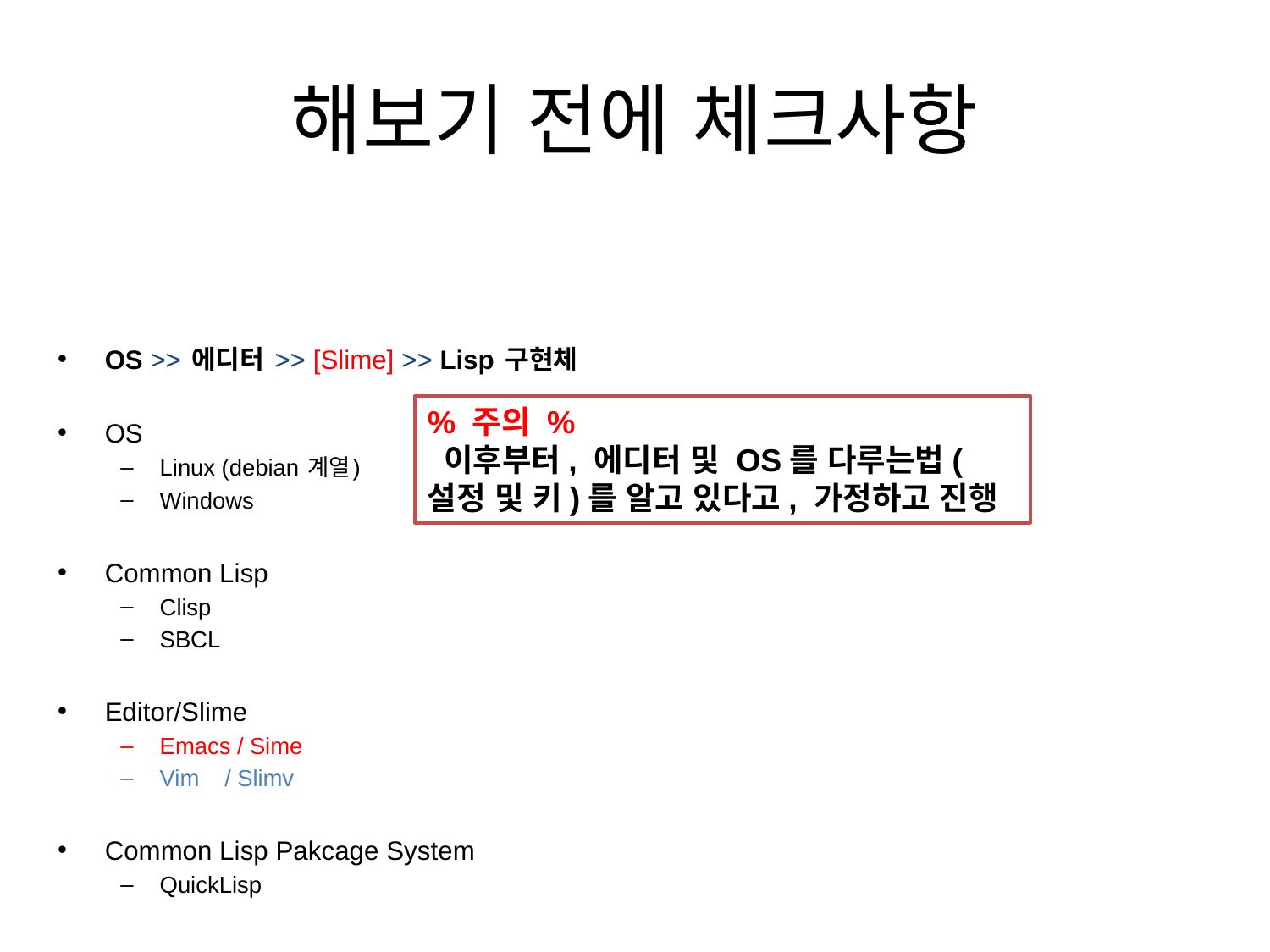

# 해보기 전에 체크사항
OS >> 에디터 >> [Slime] >> Lisp 구현체

OS
Linux (debian 계열)
Windows

Common Lisp
Clisp
SBCL

Editor/Slime
Emacs / Sime
Vim    / Slimv

Common Lisp Pakcage System
QuickLisp
% 주의 %
 이후부터, 에디터 및 OS를 다루는법(설정 및 키)를 알고 있다고, 가정하고 진행